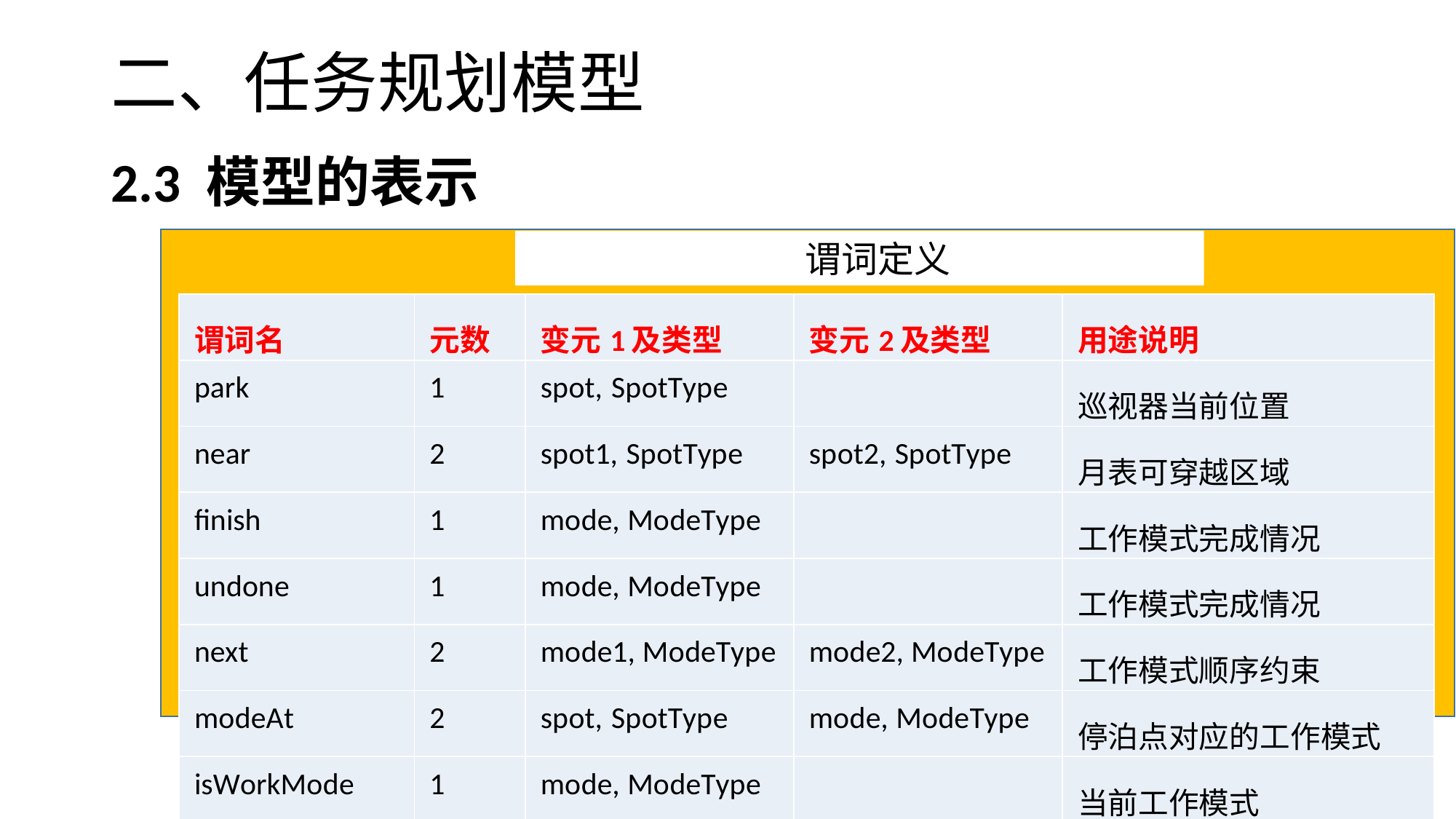

# 二、任务规划模型
2.3 模型的表示

谓词定义
| 谓词名 | 元数 | 变元1及类型 | 变元2及类型 | 用途说明 |
| --- | --- | --- | --- | --- |
| park | 1 | spot, SpotType |  | 巡视器当前位置 |
| near | 2 | spot1, SpotType | spot2, SpotType | 月表可穿越区域 |
| finish | 1 | mode, ModeType |  | 工作模式完成情况 |
| undone | 1 | mode, ModeType |  | 工作模式完成情况 |
| next | 2 | mode1, ModeType | mode2, ModeType | 工作模式顺序约束 |
| modeAt | 2 | spot, SpotType | mode, ModeType | 停泊点对应的工作模式 |
| isWorkMode | 1 | mode, ModeType |  | 当前工作模式 |
17